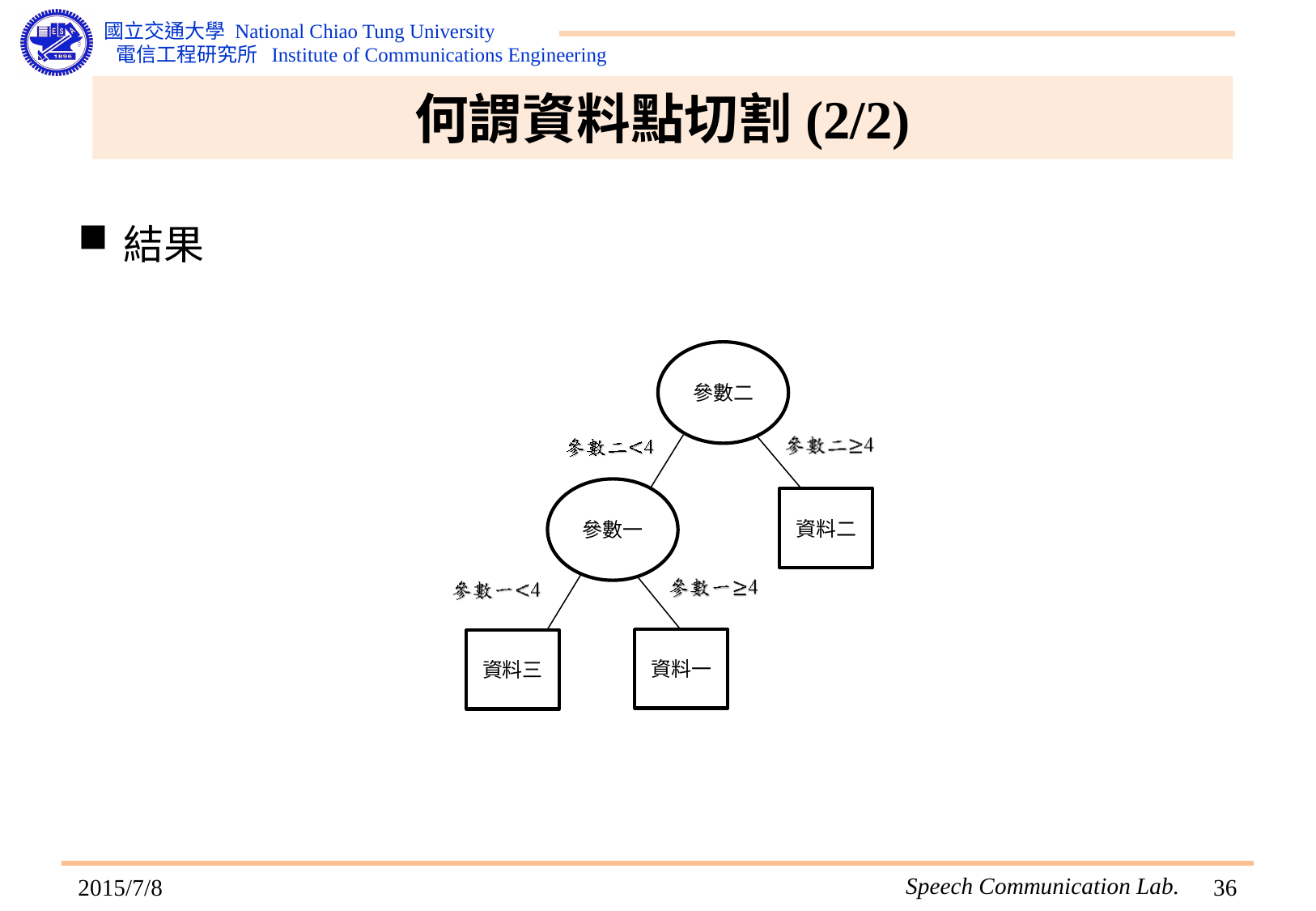

# 何謂資料點切割(2/2)
結果
參數二

資料二

參數一

資料一

資料三
2015/7/8
36